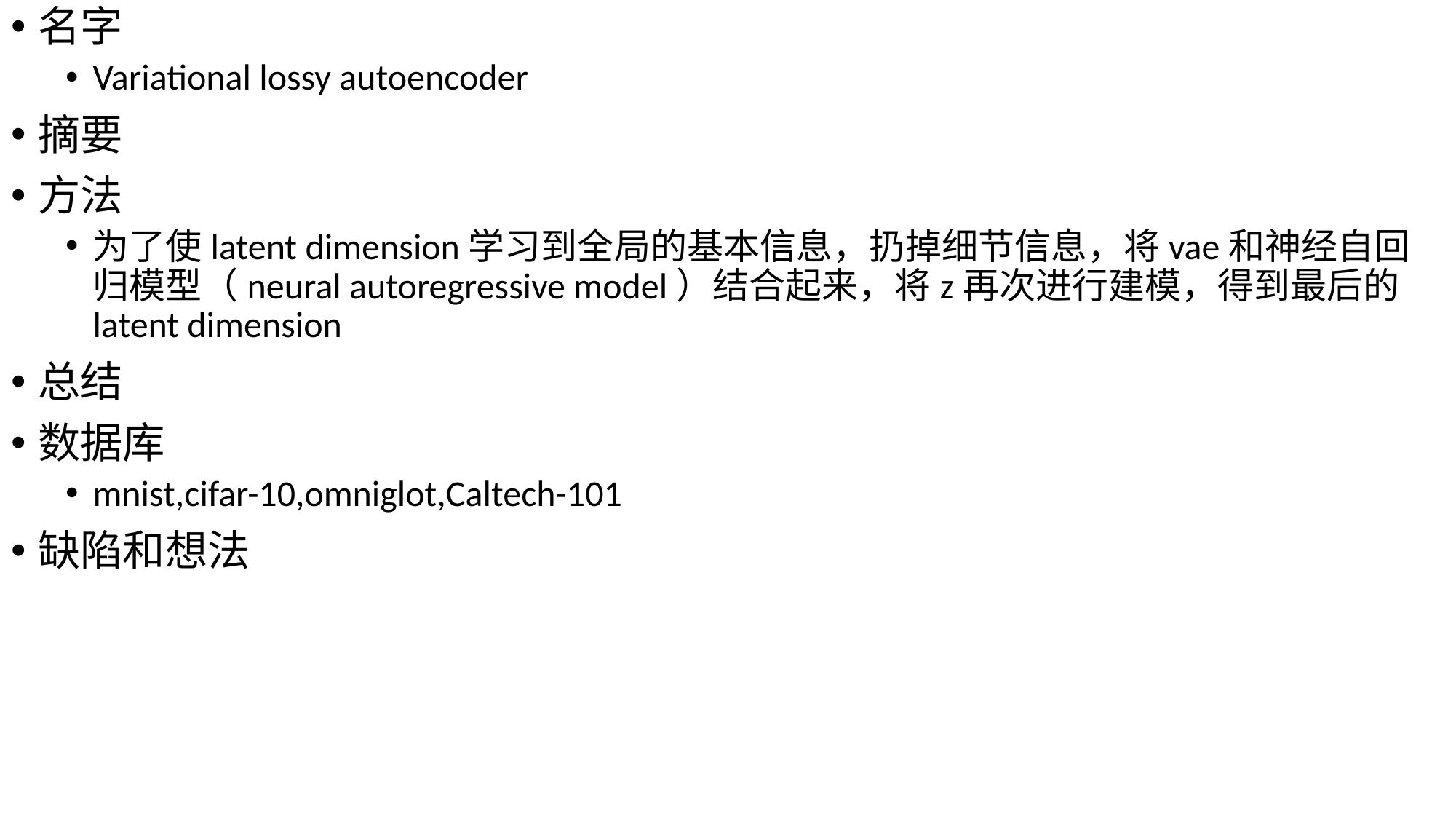

名字
Variational lossy autoencoder
摘要
方法
为了使latent dimension学习到全局的基本信息，扔掉细节信息，将vae和神经自回归模型（neural autoregressive model）结合起来，将z再次进行建模，得到最后的latent dimension
总结
数据库
mnist,cifar-10,omniglot,Caltech-101
缺陷和想法